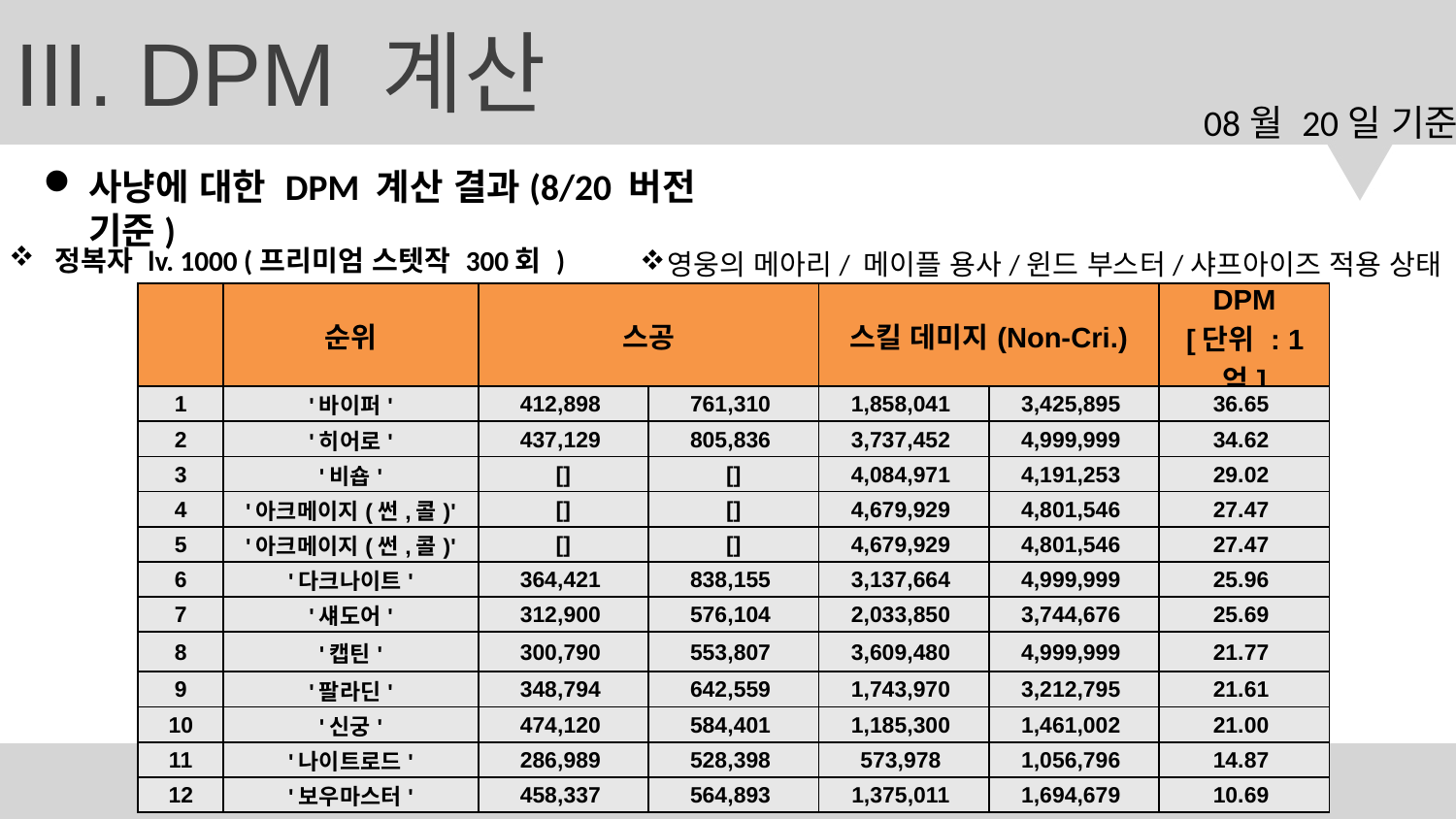

# III. DPM 계산
08월 20일 기준
사냥에 대한 DPM 계산 결과(8/20 버전 기준)
정복자 lv. 1000 (프리미엄 스텟작 300회 )
영웅의 메아리/ 메이플 용사/윈드 부스터/샤프아이즈 적용 상태
|  | 순위 | 스공 |  | 스킬 데미지(Non-Cri.) |  | DPM [단위 : 1억] |
| --- | --- | --- | --- | --- | --- | --- |
| 1 | '바이퍼' | 412,898 | 761,310 | 1,858,041 | 3,425,895 | 36.65 |
| 2 | '히어로' | 437,129 | 805,836 | 3,737,452 | 4,999,999 | 34.62 |
| 3 | '비숍' | [] | [] | 4,084,971 | 4,191,253 | 29.02 |
| 4 | '아크메이지(썬,콜)' | [] | [] | 4,679,929 | 4,801,546 | 27.47 |
| 5 | '아크메이지(썬,콜)' | [] | [] | 4,679,929 | 4,801,546 | 27.47 |
| 6 | '다크나이트' | 364,421 | 838,155 | 3,137,664 | 4,999,999 | 25.96 |
| 7 | '섀도어' | 312,900 | 576,104 | 2,033,850 | 3,744,676 | 25.69 |
| 8 | '캡틴' | 300,790 | 553,807 | 3,609,480 | 4,999,999 | 21.77 |
| 9 | '팔라딘' | 348,794 | 642,559 | 1,743,970 | 3,212,795 | 21.61 |
| 10 | '신궁' | 474,120 | 584,401 | 1,185,300 | 1,461,002 | 21.00 |
| 11 | '나이트로드' | 286,989 | 528,398 | 573,978 | 1,056,796 | 14.87 |
| 12 | '보우마스터' | 458,337 | 564,893 | 1,375,011 | 1,694,679 | 10.69 |